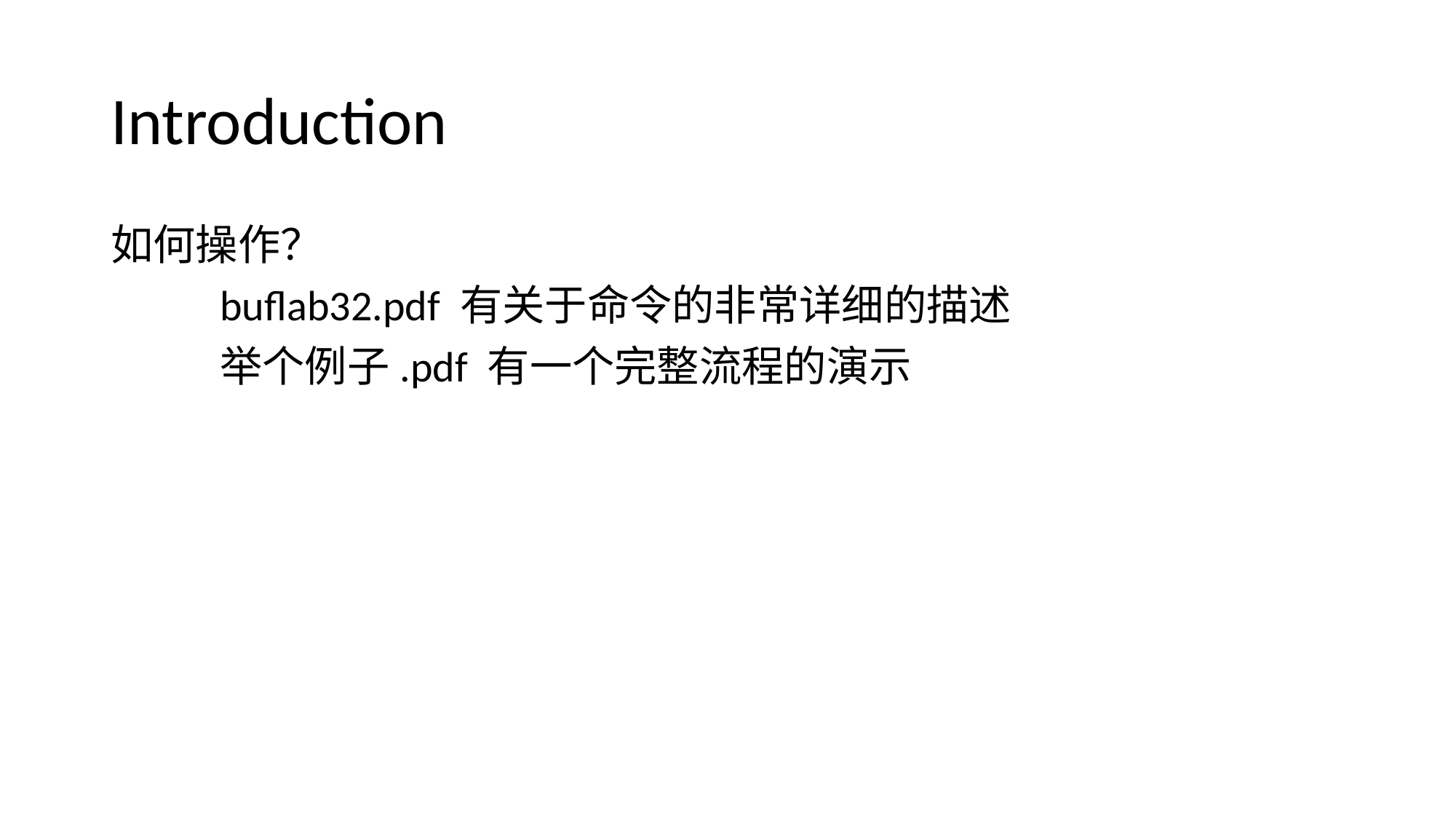

# Introduction
如何操作？
	buflab32.pdf 有关于命令的非常详细的描述
	举个例子.pdf 有一个完整流程的演示